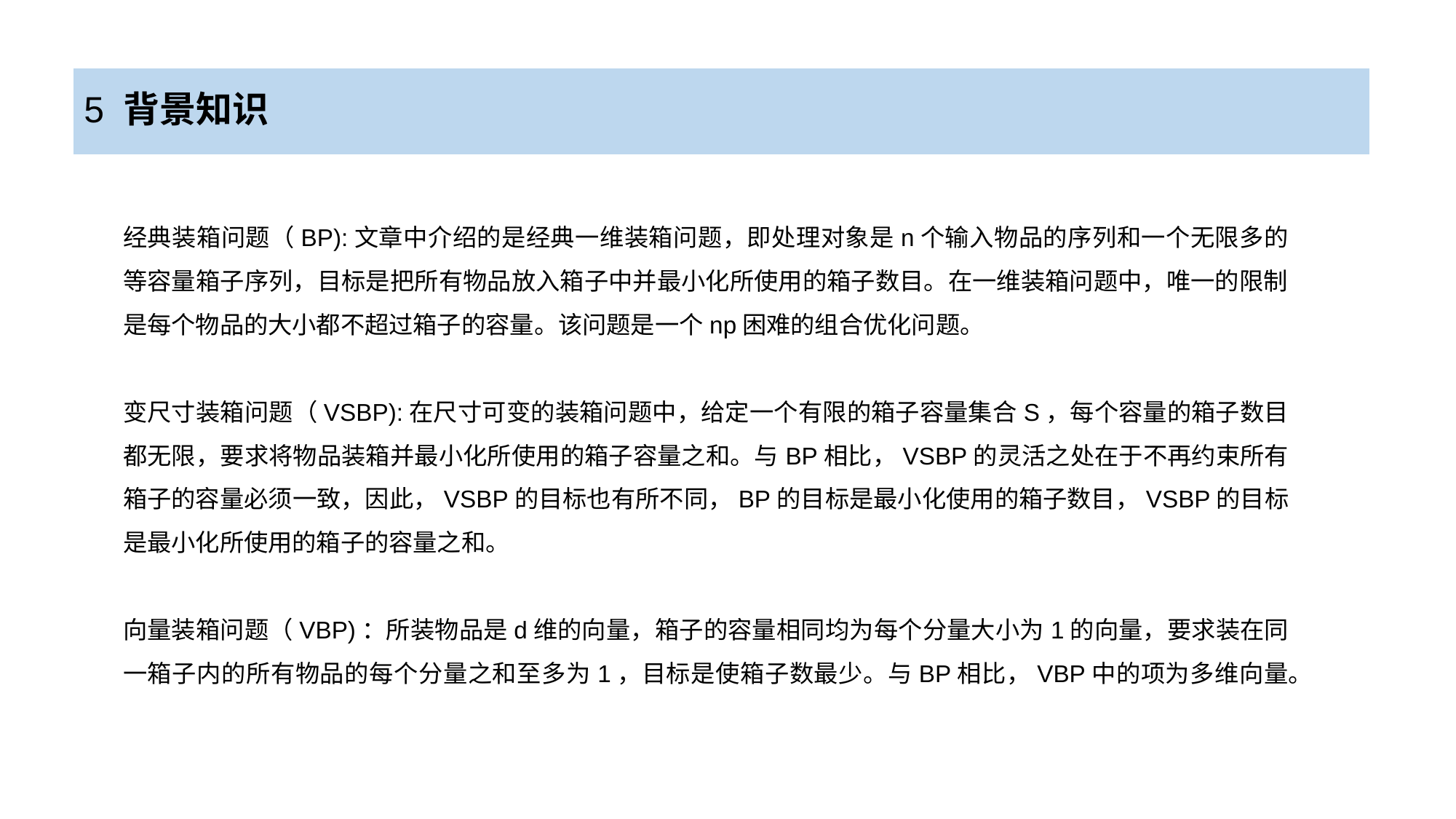

# 5 背景知识
经典装箱问题（BP):文章中介绍的是经典一维装箱问题，即处理对象是n个输入物品的序列和一个无限多的等容量箱子序列，目标是把所有物品放入箱子中并最小化所使用的箱子数目。在一维装箱问题中，唯一的限制是每个物品的大小都不超过箱子的容量。该问题是一个np困难的组合优化问题。

变尺寸装箱问题（VSBP):在尺寸可变的装箱问题中，给定一个有限的箱子容量集合S，每个容量的箱子数目都无限，要求将物品装箱并最小化所使用的箱子容量之和。与BP相比，VSBP的灵活之处在于不再约束所有箱子的容量必须一致，因此，VSBP的目标也有所不同，BP的目标是最小化使用的箱子数目，VSBP的目标是最小化所使用的箱子的容量之和。

向量装箱问题（VBP)：所装物品是d维的向量，箱子的容量相同均为每个分量大小为1的向量，要求装在同一箱子内的所有物品的每个分量之和至多为1，目标是使箱子数最少。与BP相比，VBP中的项为多维向量。